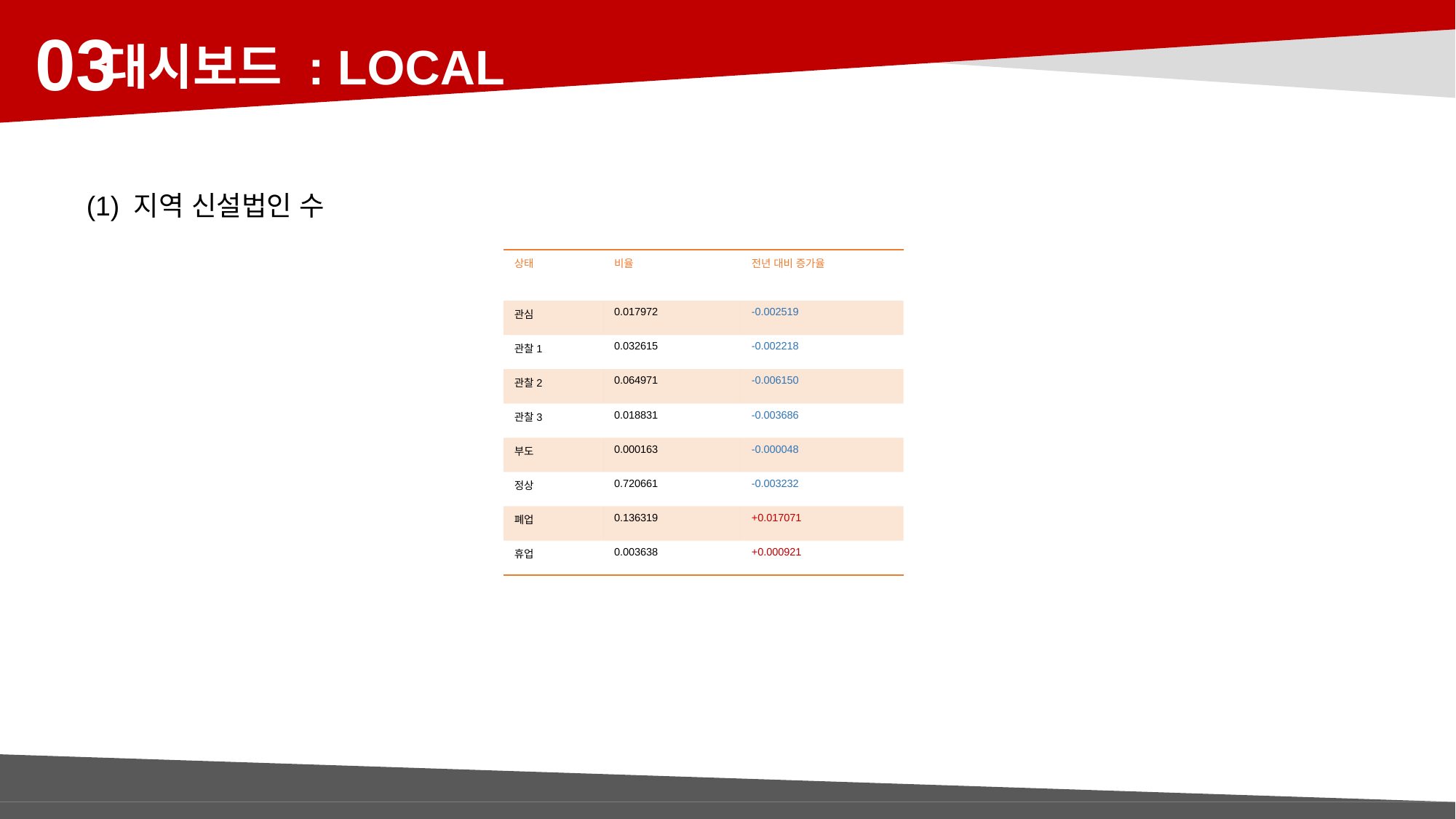

03
대시보드 : LOCAL

(1) 지역 신설법인 수
| 상태 | 비율 | 전년 대비 증가율 |
| --- | --- | --- |
| 관심 | 0.017972 | -0.002519 |
| 관찰1 | 0.032615 | -0.002218 |
| 관찰2 | 0.064971 | -0.006150 |
| 관찰3 | 0.018831 | -0.003686 |
| 부도 | 0.000163 | -0.000048 |
| 정상 | 0.720661 | -0.003232 |
| 폐업 | 0.136319 | +0.017071 |
| 휴업 | 0.003638 | +0.000921 |